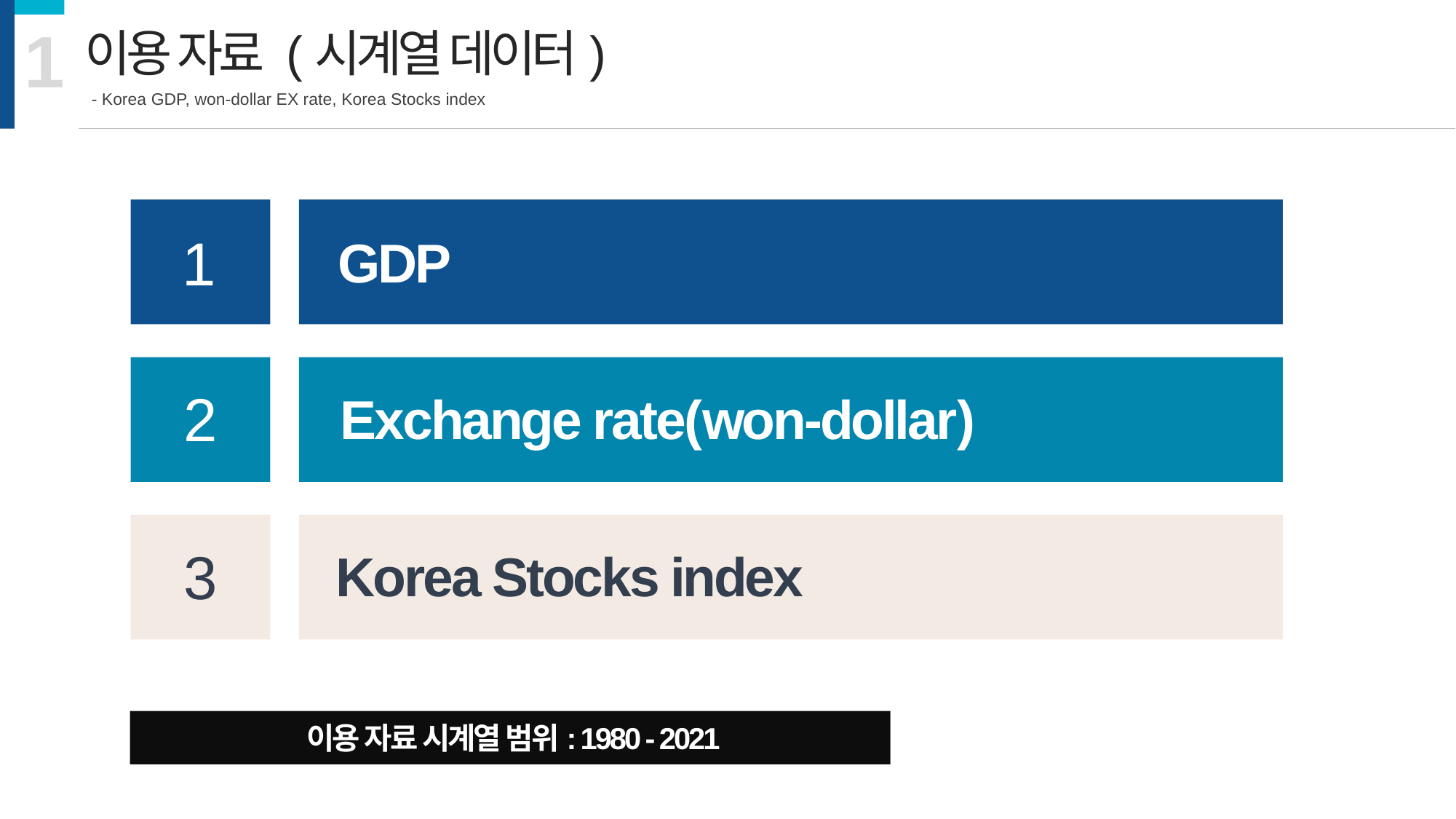

1
이용 자료 (시계열 데이터)
- Korea GDP, won-dollar EX rate, Korea Stocks index

1
GDP

2
Exchange rate(won-dollar)

3
Korea Stocks index

이용 자료 시계열 범위: 1980 - 2021